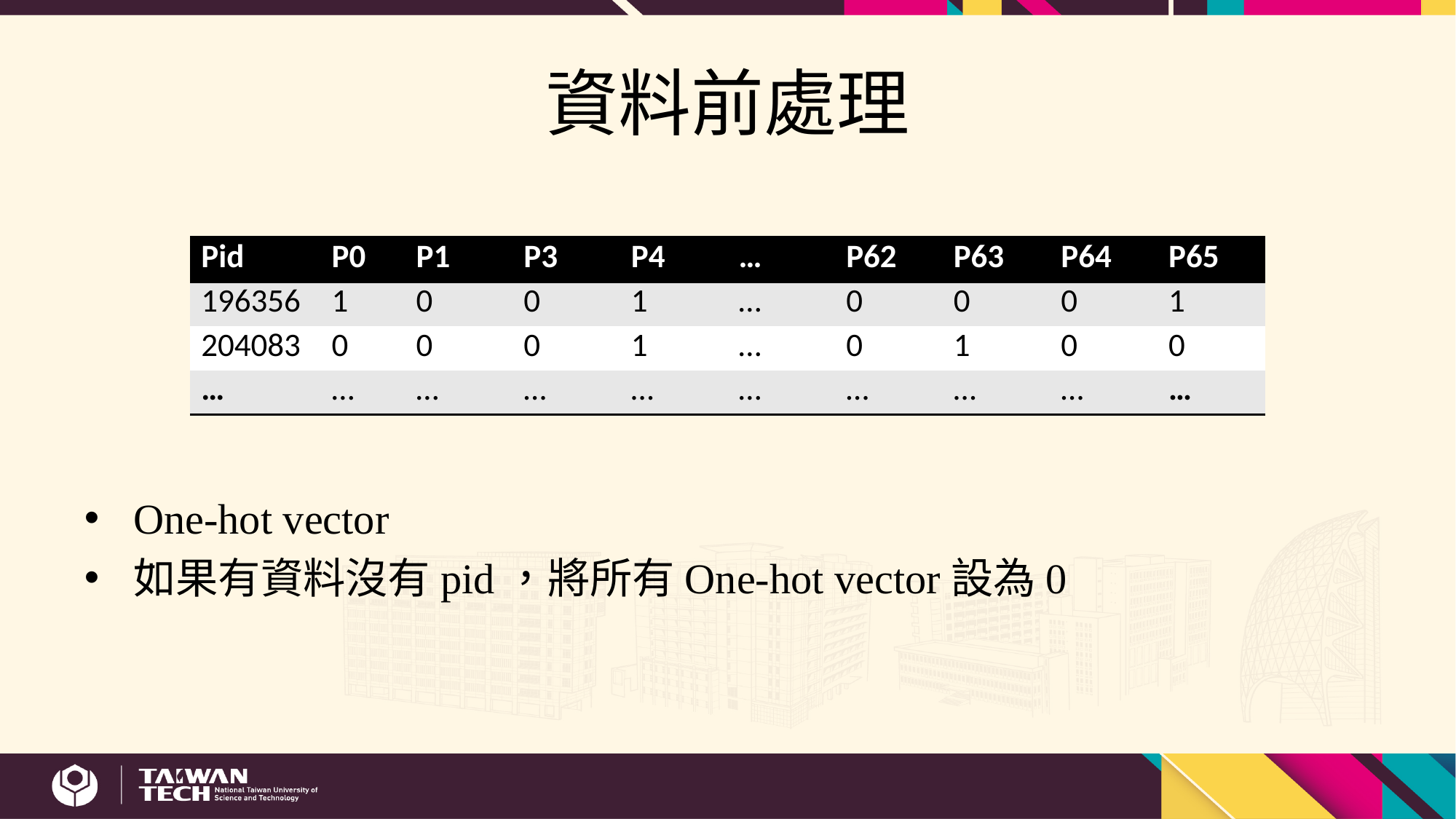

# 資料前處理
| Pid | P0 | P1 | P3 | P4 | … | P62 | P63 | P64 | P65 |
| --- | --- | --- | --- | --- | --- | --- | --- | --- | --- |
| 196356 | 1 | 0 | 0 | 1 | … | 0 | 0 | 0 | 1 |
| 204083 | 0 | 0 | 0 | 1 | … | 0 | 1 | 0 | 0 |
| … | … | … | … | … | … | … | … | … | … |

One-hot vector
如果有資料沒有pid，將所有One-hot vector設為0